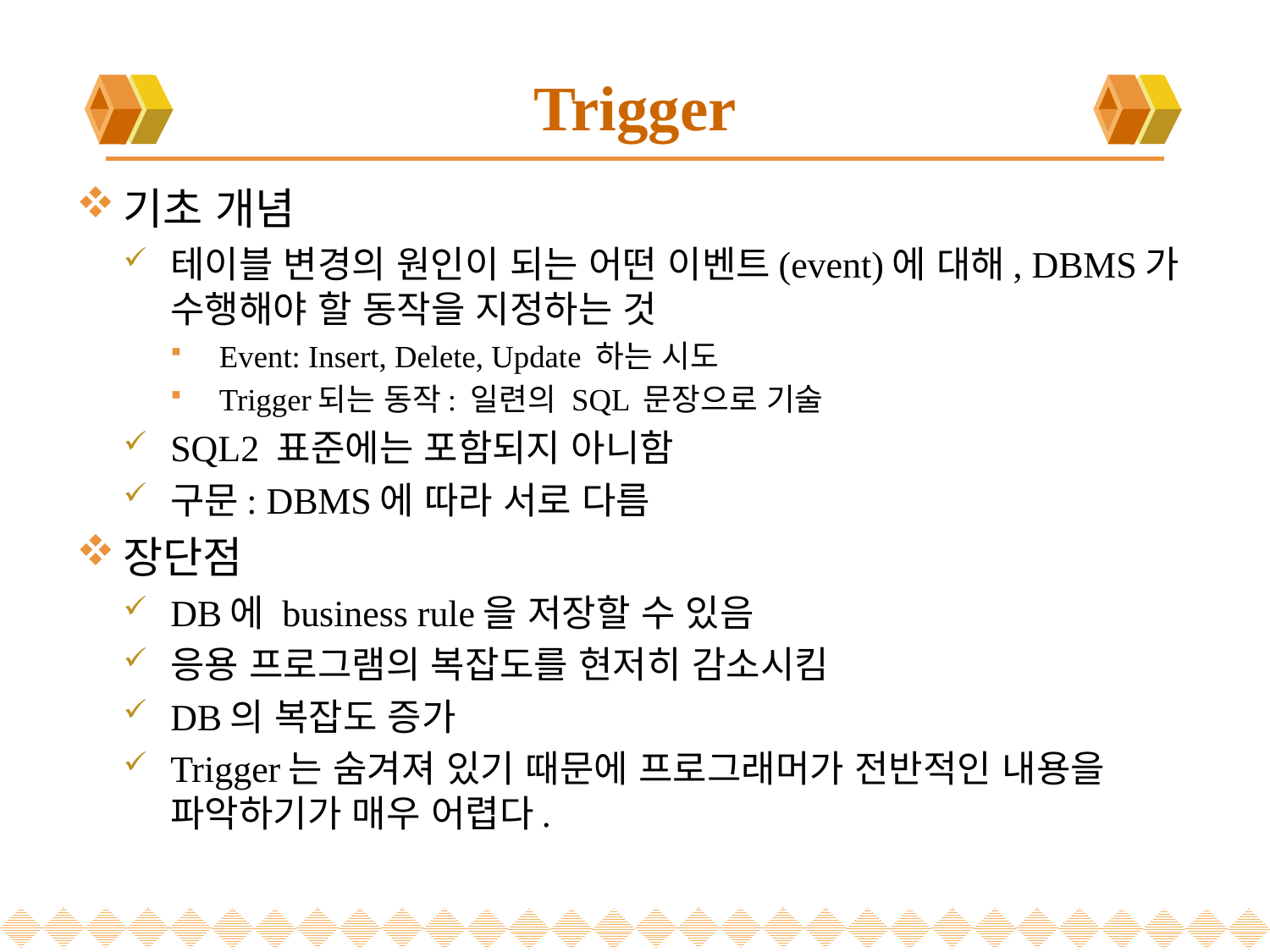

# Trigger
기초 개념
테이블 변경의 원인이 되는 어떤 이벤트(event)에 대해, DBMS가 수행해야 할 동작을 지정하는 것
Event: Insert, Delete, Update 하는 시도
Trigger되는 동작: 일련의 SQL 문장으로 기술
SQL2 표준에는 포함되지 아니함
구문: DBMS에 따라 서로 다름
장단점
DB에 business rule을 저장할 수 있음
응용 프로그램의 복잡도를 현저히 감소시킴
DB의 복잡도 증가
Trigger는 숨겨져 있기 때문에 프로그래머가 전반적인 내용을 파악하기가 매우 어렵다.